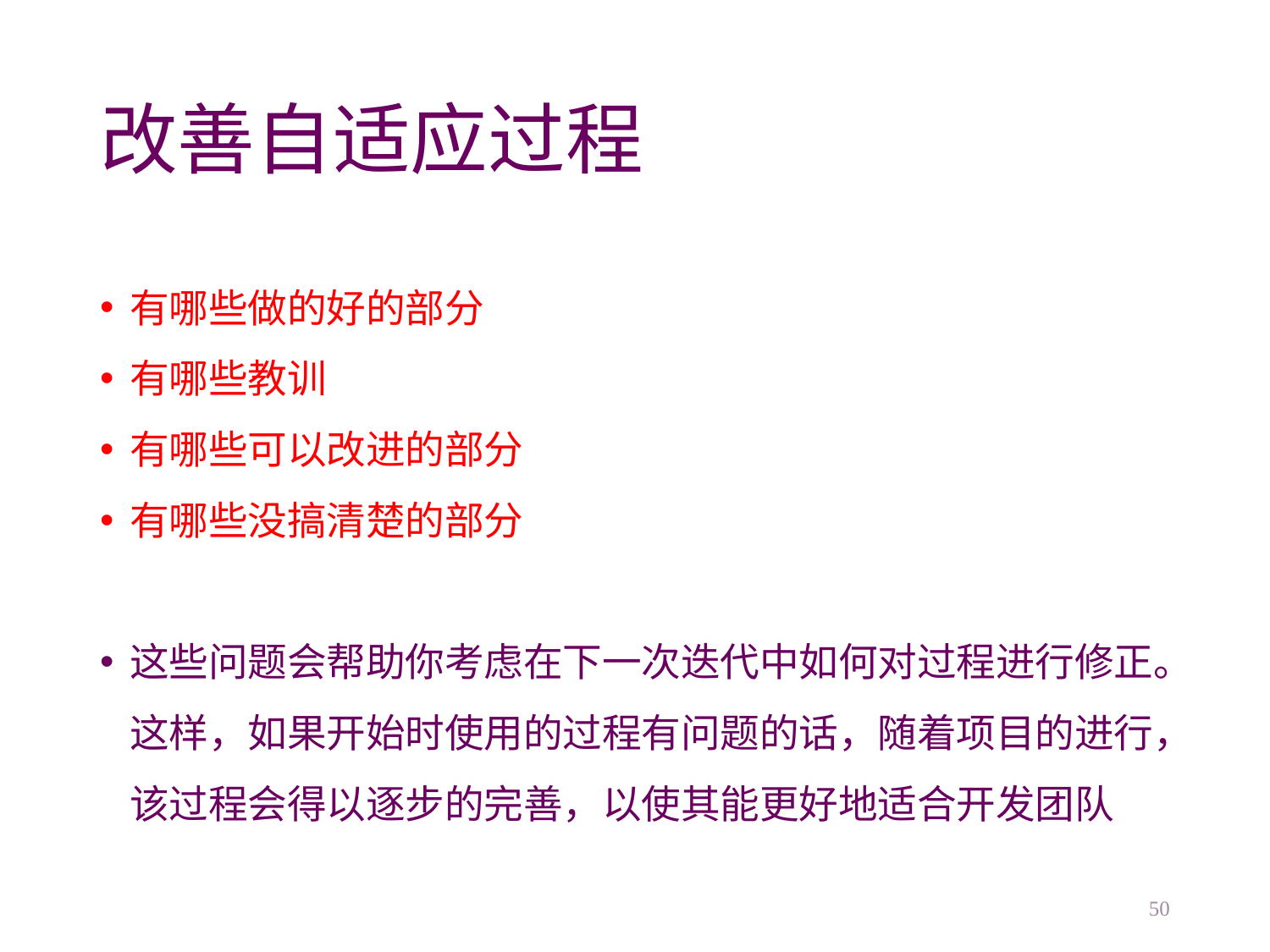

# 改善自适应过程
有哪些做的好的部分
有哪些教训
有哪些可以改进的部分
有哪些没搞清楚的部分

这些问题会帮助你考虑在下一次迭代中如何对过程进行修正。这样，如果开始时使用的过程有问题的话，随着项目的进行，该过程会得以逐步的完善，以使其能更好地适合开发团队
50